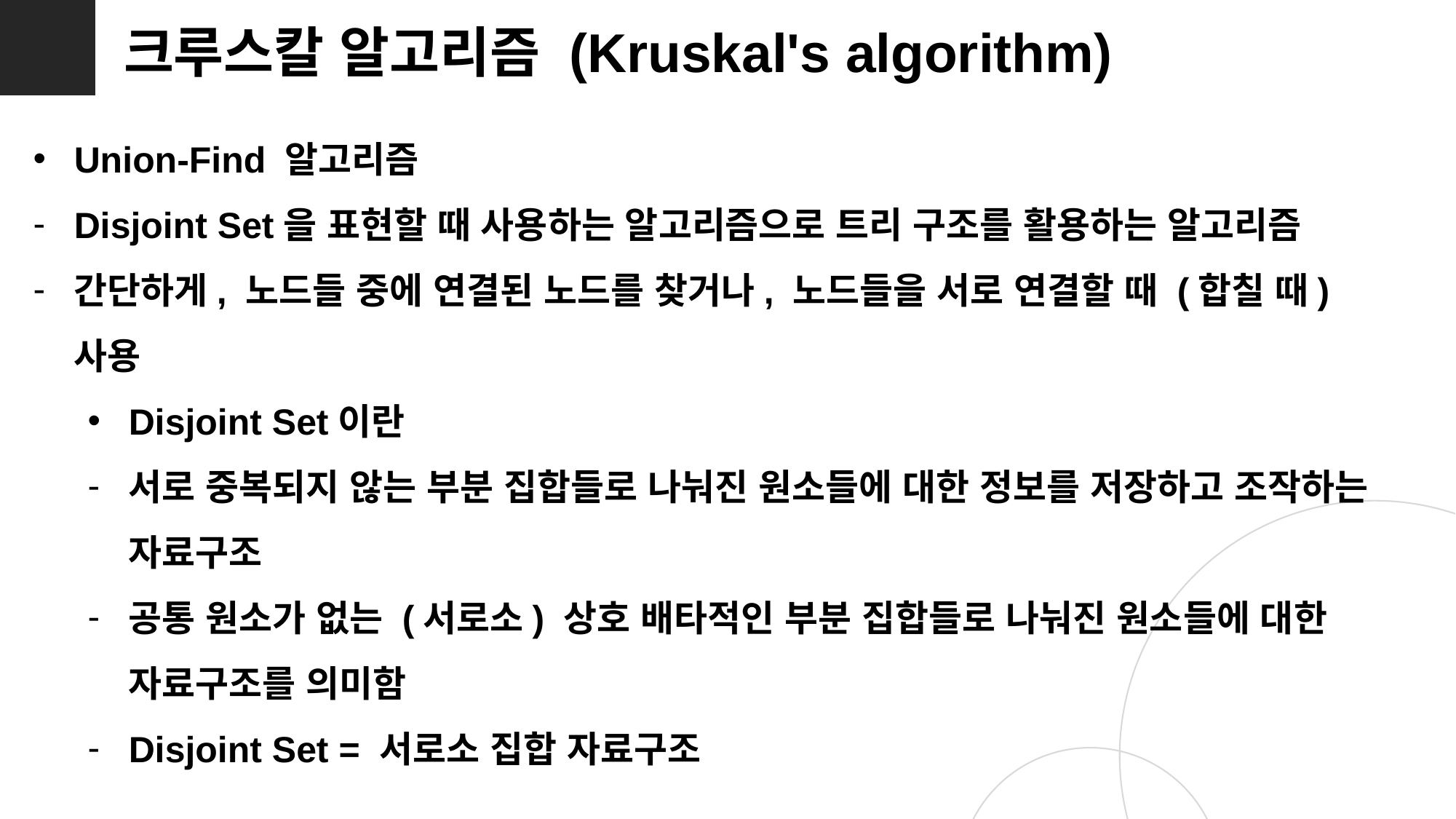

크루스칼 알고리즘 (Kruskal's algorithm)
Union-Find 알고리즘
Disjoint Set을 표현할 때 사용하는 알고리즘으로 트리 구조를 활용하는 알고리즘
간단하게, 노드들 중에 연결된 노드를 찾거나, 노드들을 서로 연결할 때 (합칠 때) 사용
Disjoint Set이란
서로 중복되지 않는 부분 집합들로 나눠진 원소들에 대한 정보를 저장하고 조작하는 자료구조
공통 원소가 없는 (서로소) 상호 배타적인 부분 집합들로 나눠진 원소들에 대한 자료구조를 의미함
Disjoint Set = 서로소 집합 자료구조